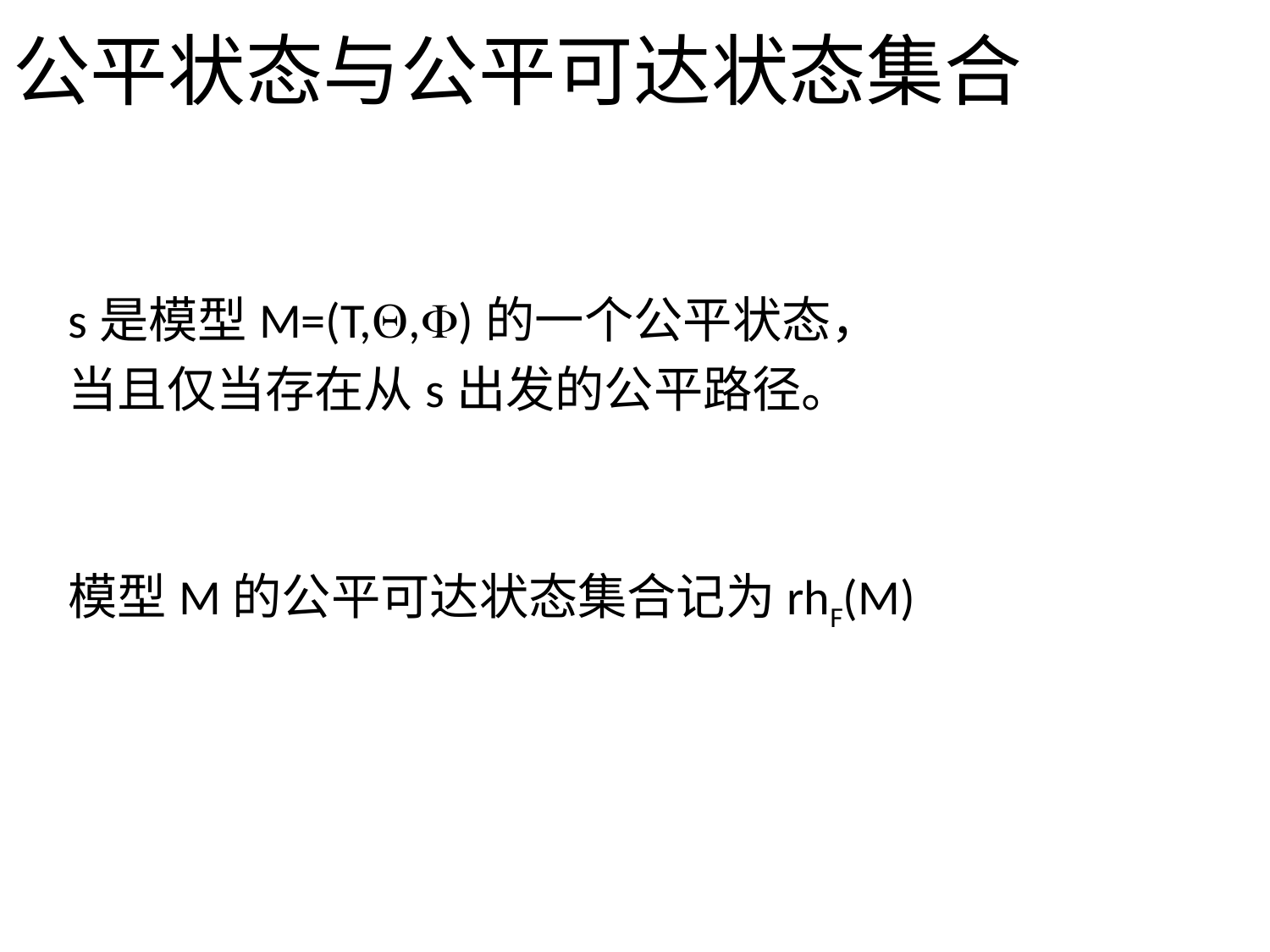

公平状态与公平可达状态集合

s是模型M=(T,Θ,Φ)的一个公平状态，
当且仅当存在从s出发的公平路径。

模型M的公平可达状态集合记为rhF(M)